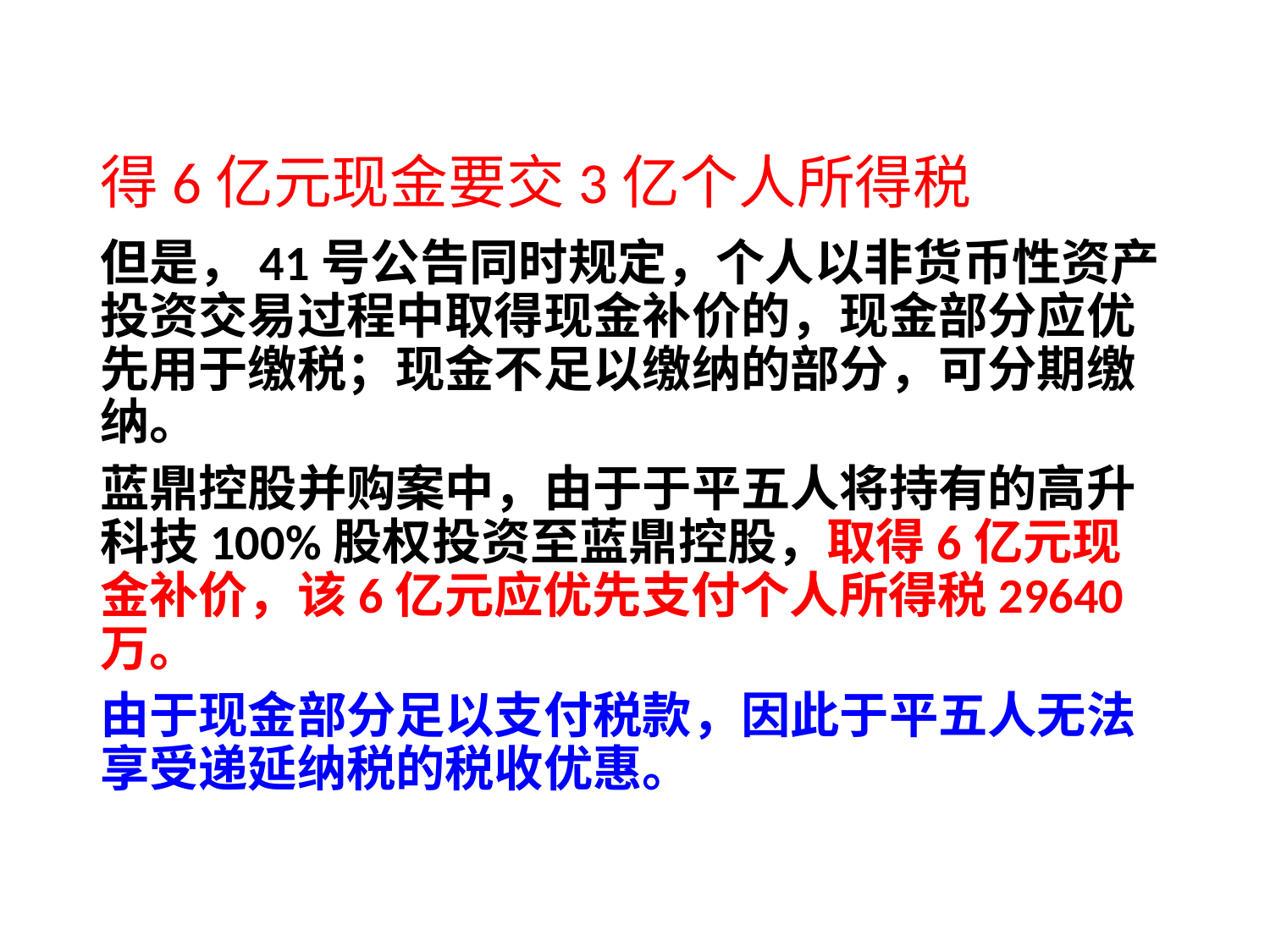

# 得6亿元现金要交3亿个人所得税
但是，41号公告同时规定，个人以非货币性资产投资交易过程中取得现金补价的，现金部分应优先用于缴税；现金不足以缴纳的部分，可分期缴纳。
蓝鼎控股并购案中，由于于平五人将持有的高升科技100%股权投资至蓝鼎控股，取得6亿元现金补价，该6亿元应优先支付个人所得税29640万。
由于现金部分足以支付税款，因此于平五人无法享受递延纳税的税收优惠。